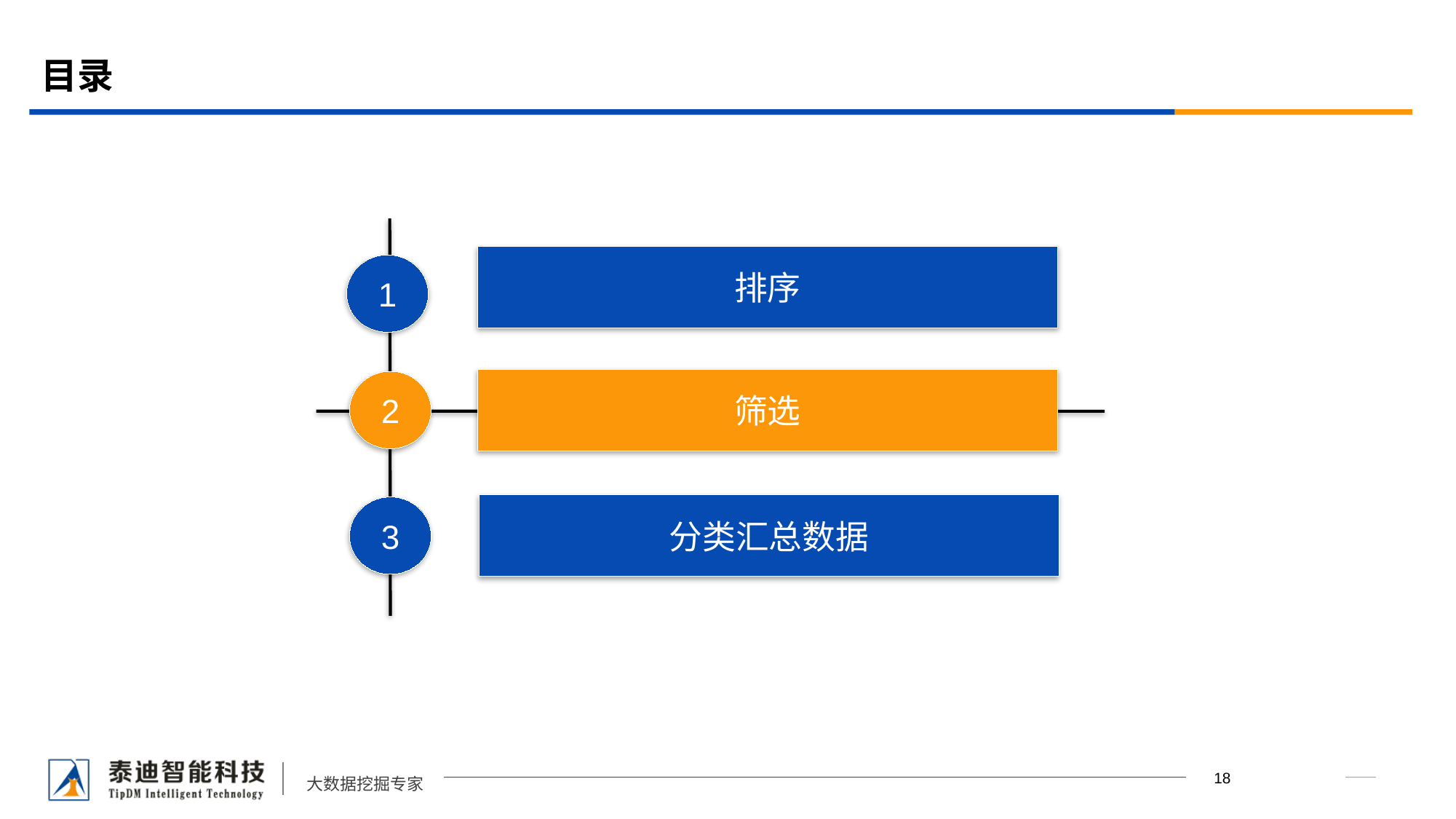

# 目录
排序
1
筛选
2

分类汇总数据
3